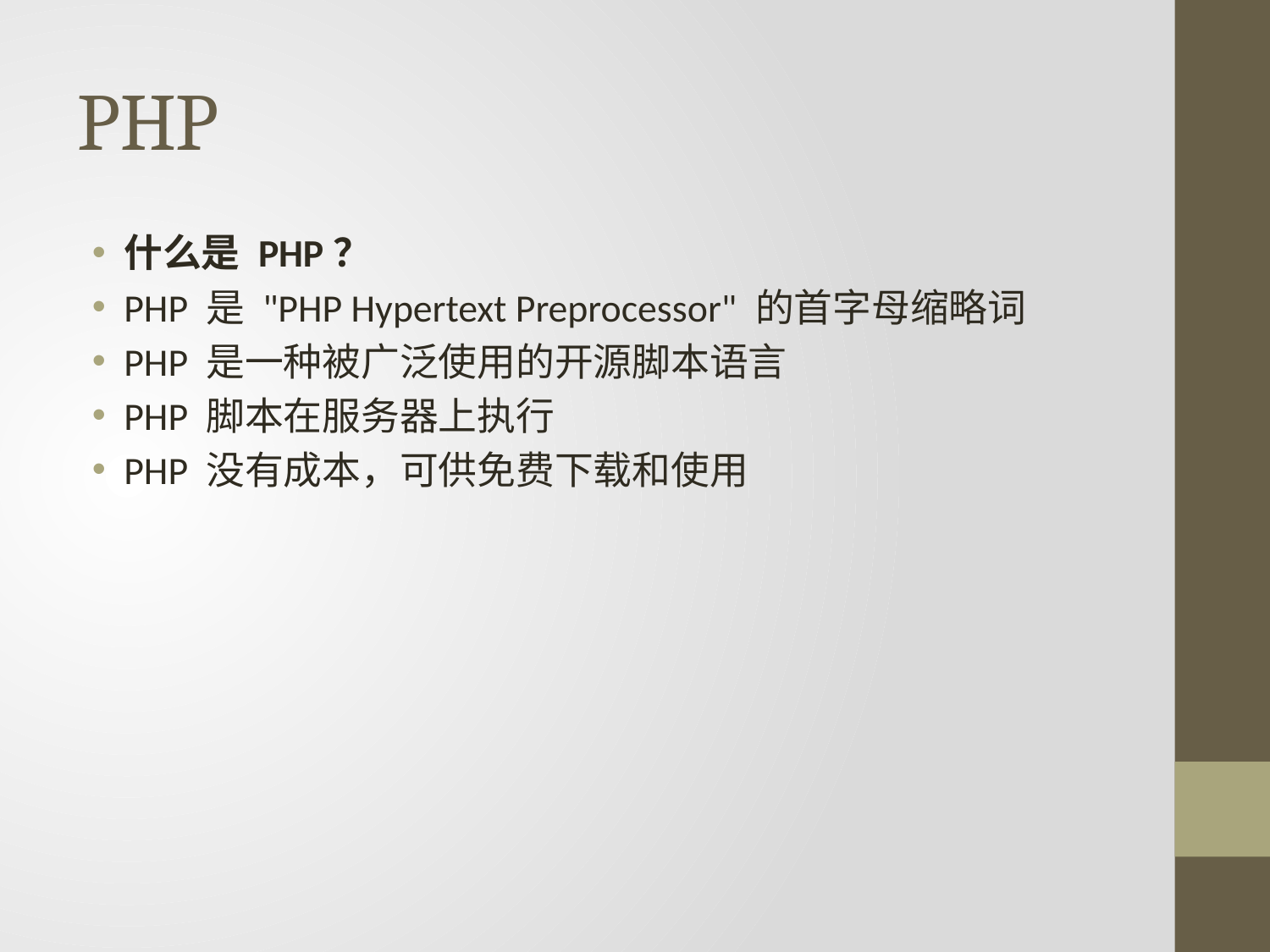

# PHP
什么是 PHP？
PHP 是 "PHP Hypertext Preprocessor" 的首字母缩略词
PHP 是一种被广泛使用的开源脚本语言
PHP 脚本在服务器上执行
PHP 没有成本，可供免费下载和使用